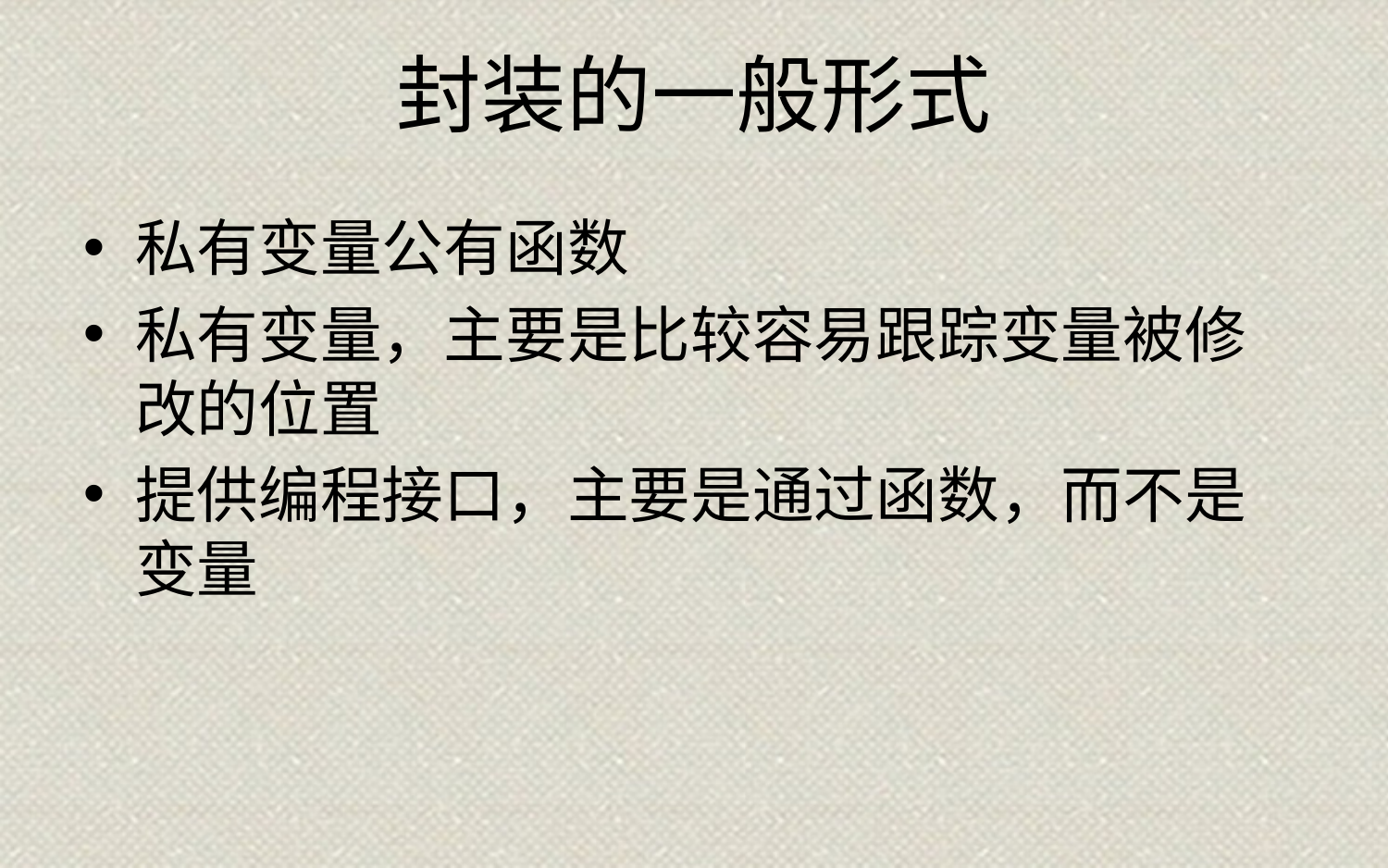

# 封装的一般形式
私有变量公有函数
私有变量，主要是比较容易跟踪变量被修改的位置
提供编程接口，主要是通过函数，而不是变量